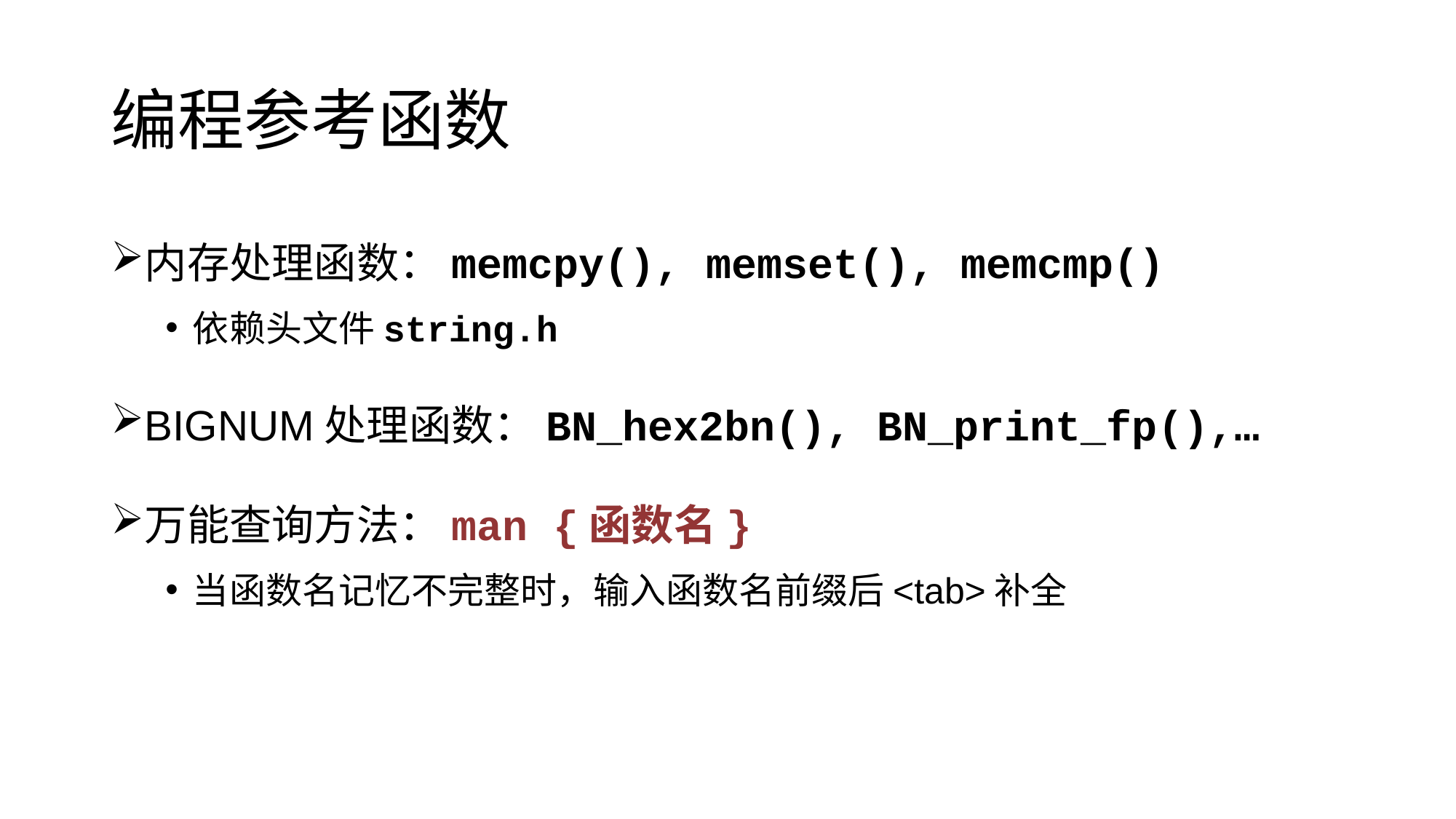

# 编程参考函数
内存处理函数：memcpy(), memset(), memcmp()
依赖头文件string.h
BIGNUM处理函数：BN_hex2bn(), BN_print_fp(),…
万能查询方法：man {函数名}
当函数名记忆不完整时，输入函数名前缀后<tab>补全